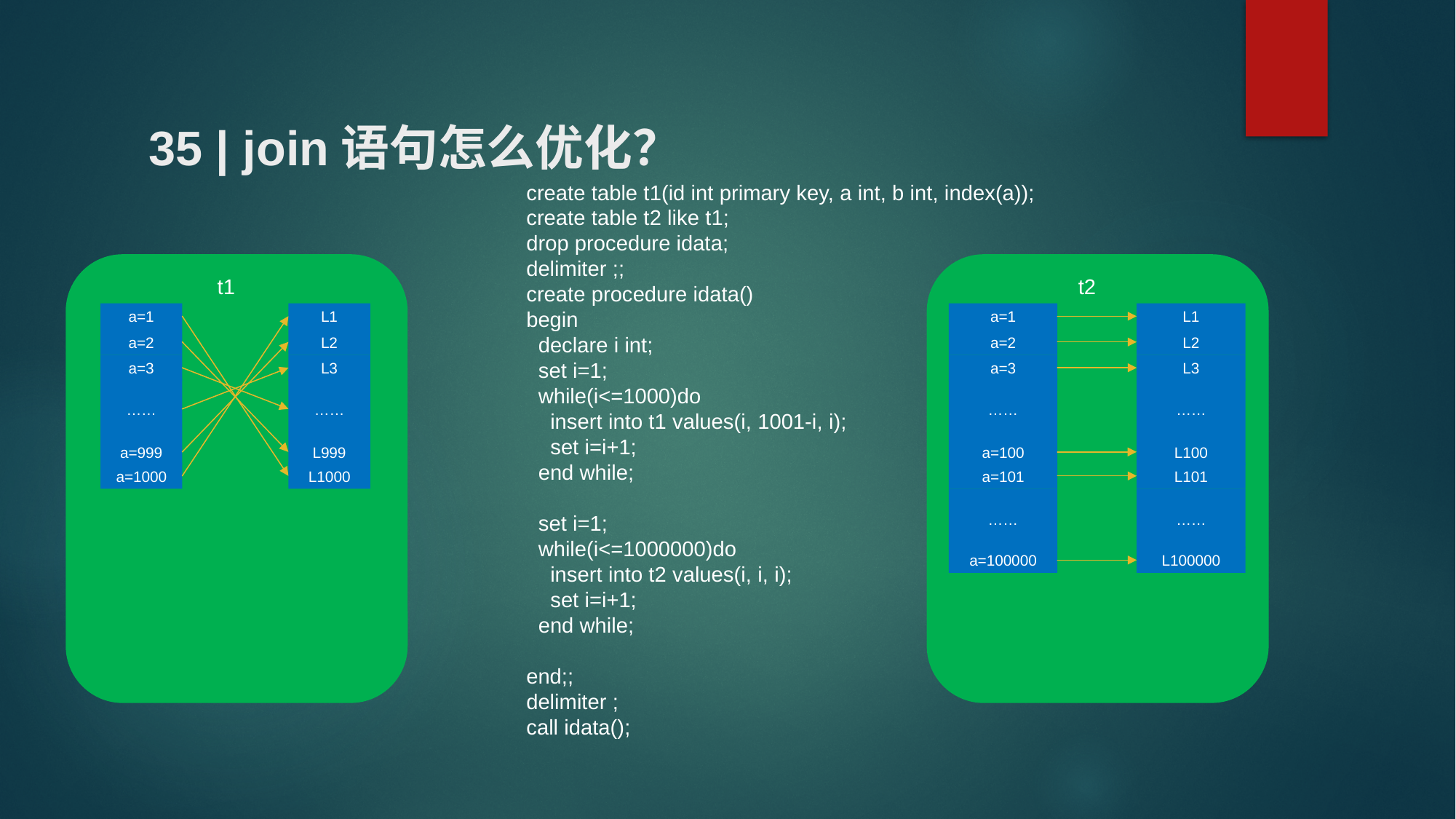

# 35 | join语句怎么优化？
create table t1(id int primary key, a int, b int, index(a));
create table t2 like t1;
drop procedure idata;
delimiter ;;
create procedure idata()
begin
  declare i int;
  set i=1;
  while(i<=1000)do
    insert into t1 values(i, 1001-i, i);
    set i=i+1;
  end while;

  set i=1;
  while(i<=1000000)do
    insert into t2 values(i, i, i);
    set i=i+1;
  end while;

end;;
delimiter ;
call idata();

t1
t2
a=1
L1
a=1
L1
a=2
L2
a=2
L2
a=3
L3
a=3
L3
……
……
……
……
a=999
L999
a=100
L100
a=1000
L1000
a=101
L101
……
……
a=100000
L100000